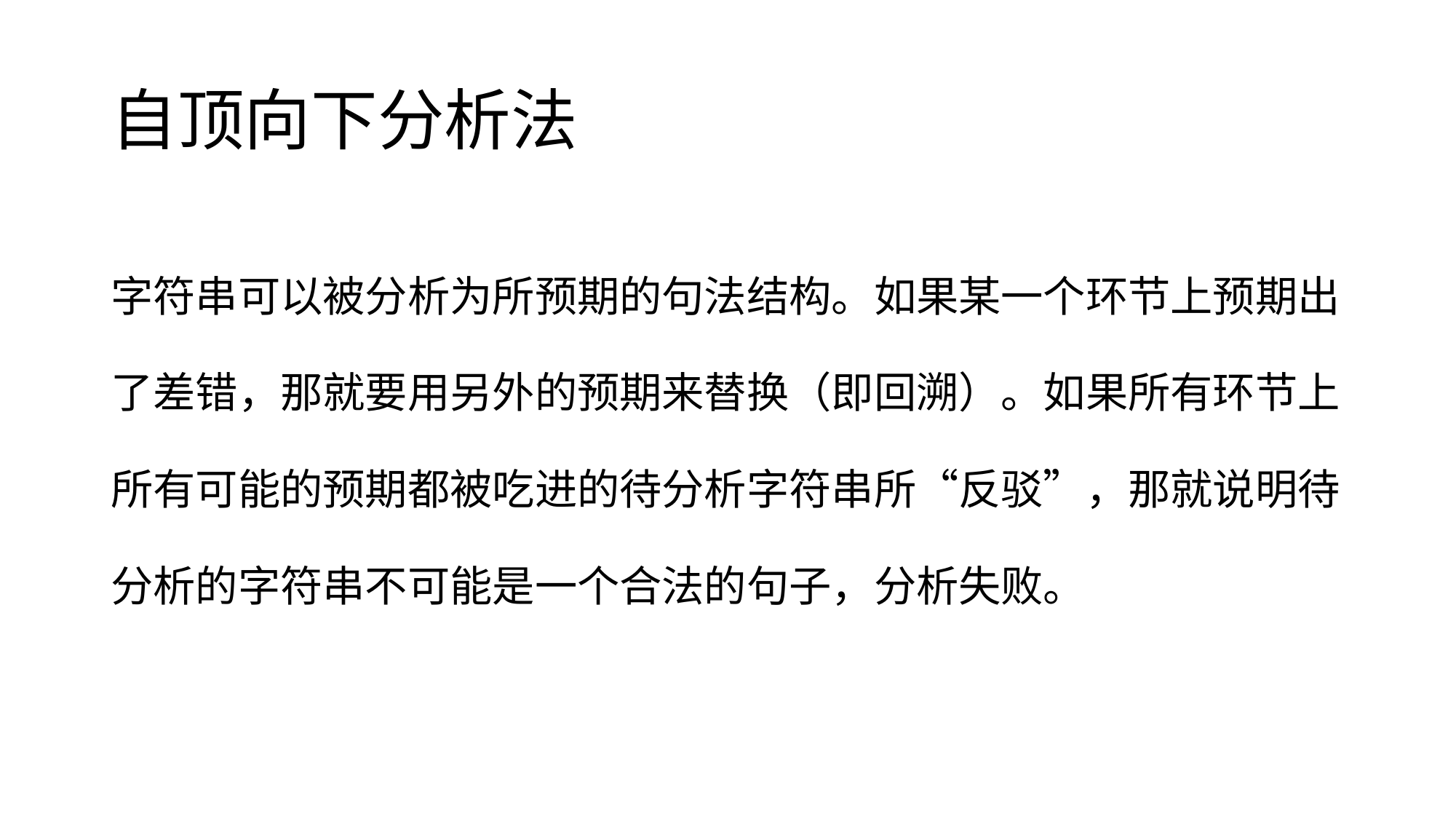

# 自顶向下分析法
字符串可以被分析为所预期的句法结构。如果某一个环节上预期出了差错，那就要用另外的预期来替换（即回溯）。如果所有环节上所有可能的预期都被吃进的待分析字符串所“反驳”，那就说明待分析的字符串不可能是一个合法的句子，分析失败。